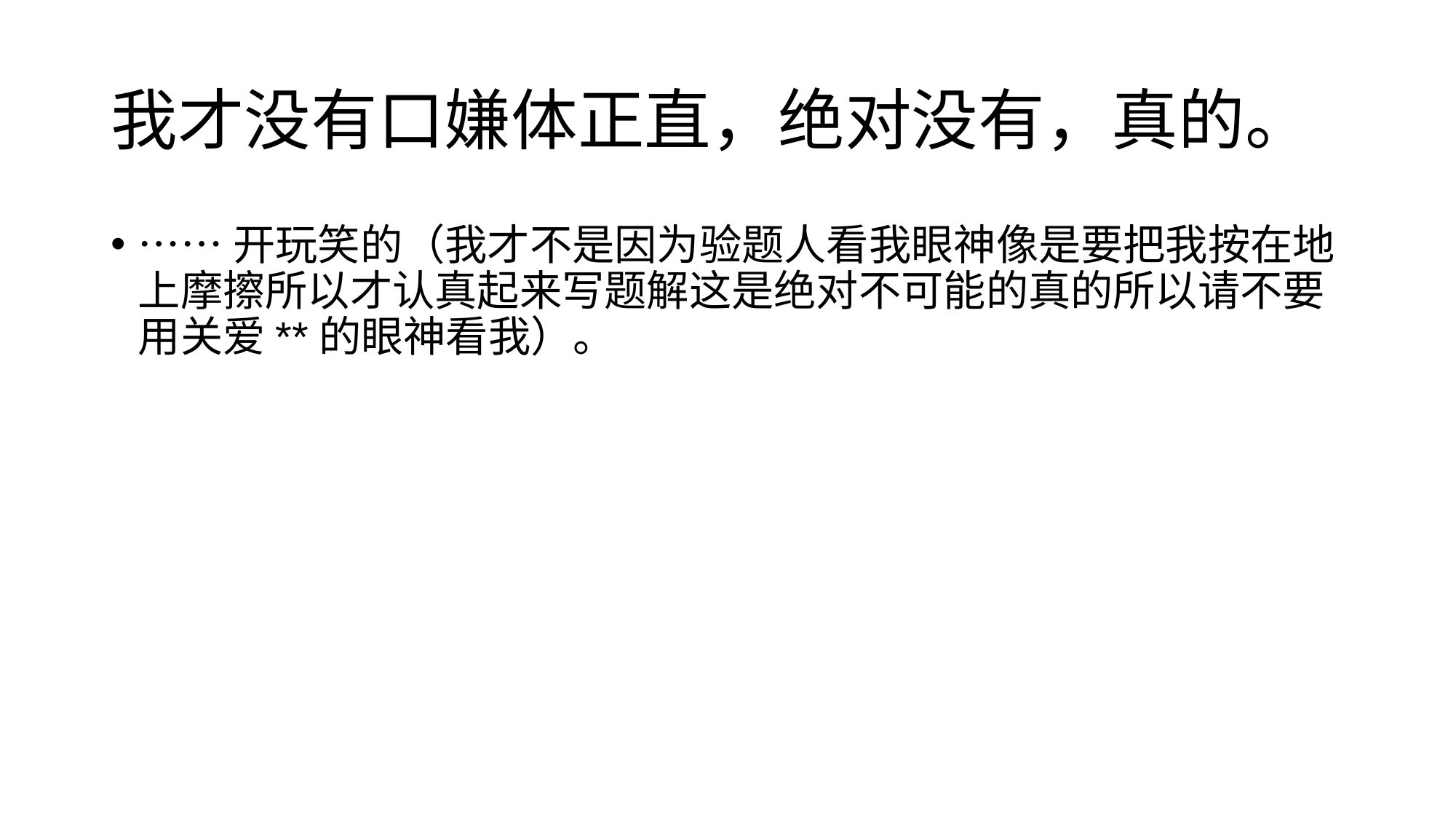

# 我才没有口嫌体正直，绝对没有，真的。
……开玩笑的（我才不是因为验题人看我眼神像是要把我按在地上摩擦所以才认真起来写题解这是绝对不可能的真的所以请不要用关爱**的眼神看我）。